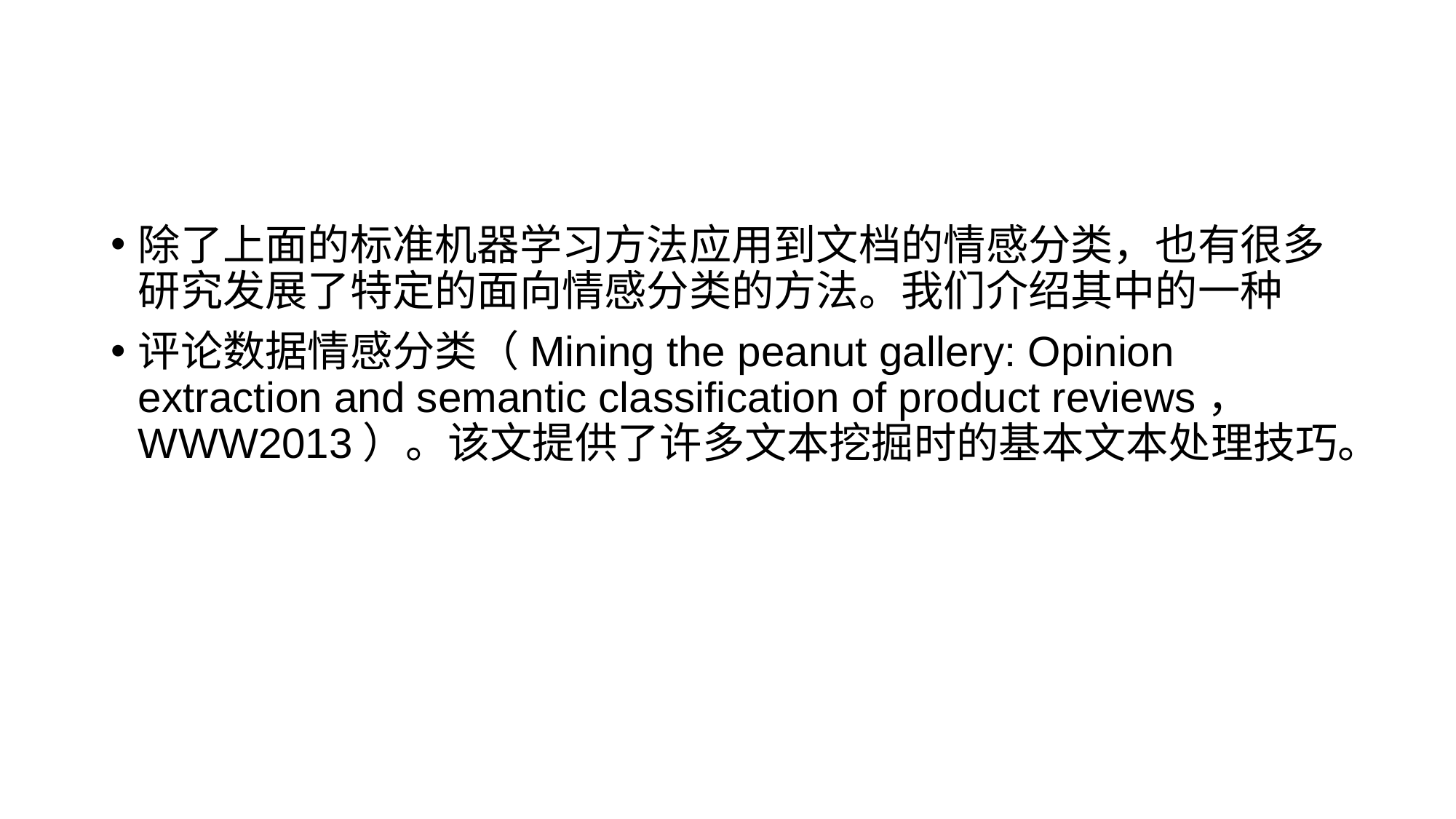

#
除了上面的标准机器学习方法应用到文档的情感分类，也有很多研究发展了特定的面向情感分类的方法。我们介绍其中的一种
评论数据情感分类（Mining the peanut gallery: Opinion extraction and semantic classification of product reviews， WWW2013）。该文提供了许多文本挖掘时的基本文本处理技巧。